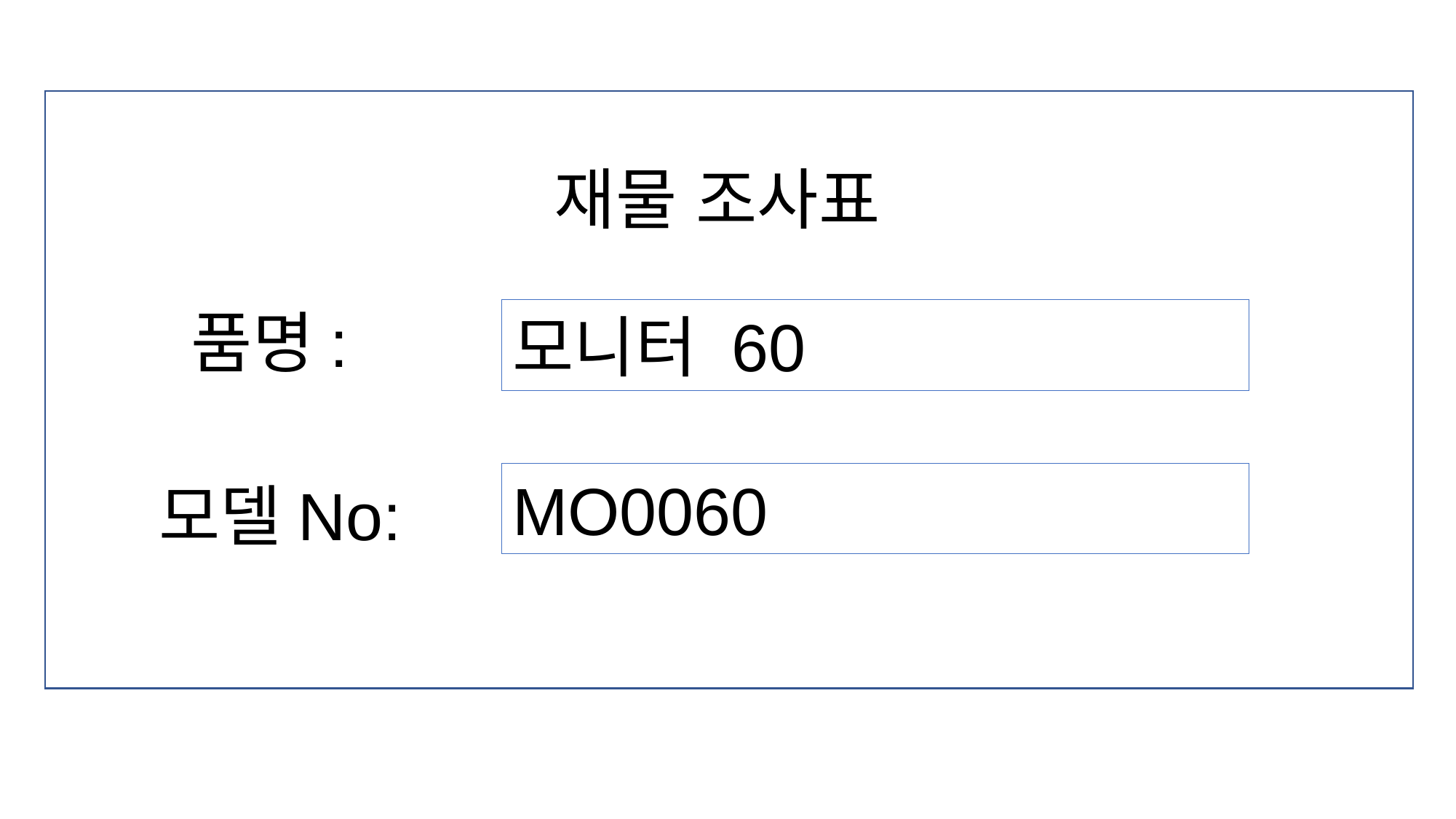

재물 조사표
품명:
모니터 60
MO0060
모델No: